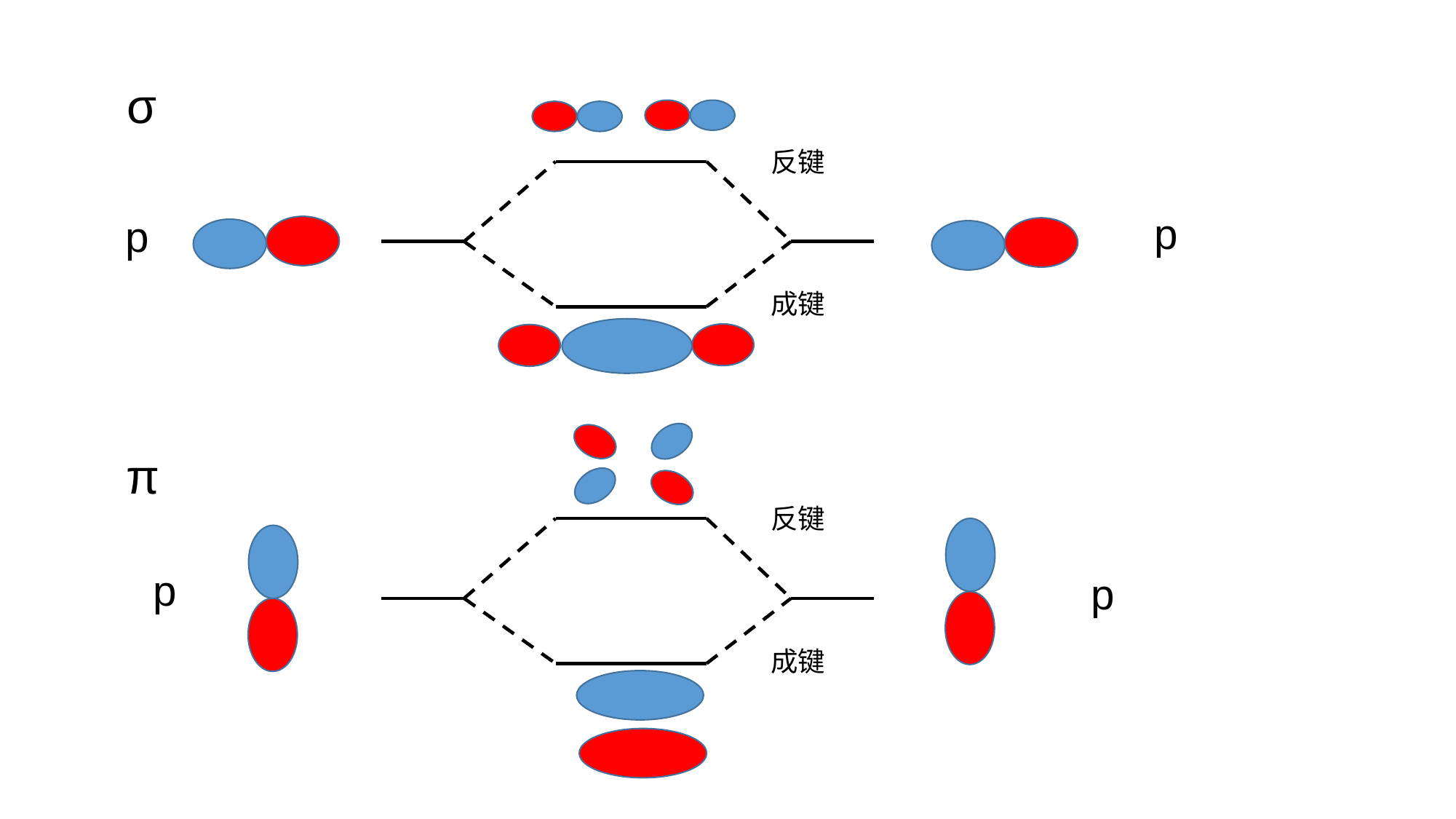

σ

反键
p
p

成键

π

反键

p
p

成键